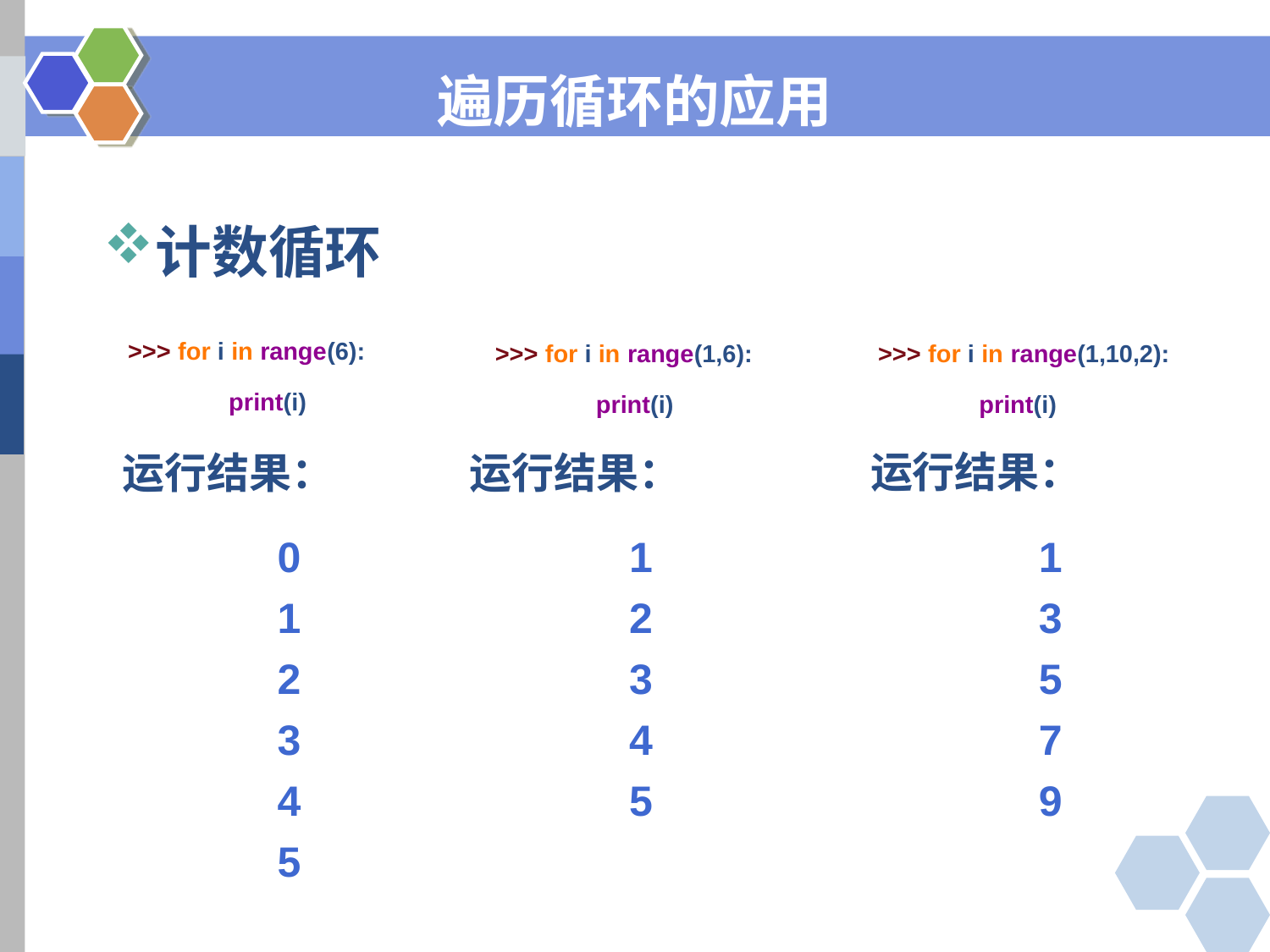

遍历循环的应用

计数循环
>>> for i in range(6):
         print(i)
>>> for i in range(1,6):
         print(i)
>>> for i in range(1,10,2):
         print(i)
运行结果：
运行结果：
运行结果：
0
1
2
3
4
5
1
2
3
4
5
1
3
5
7
9